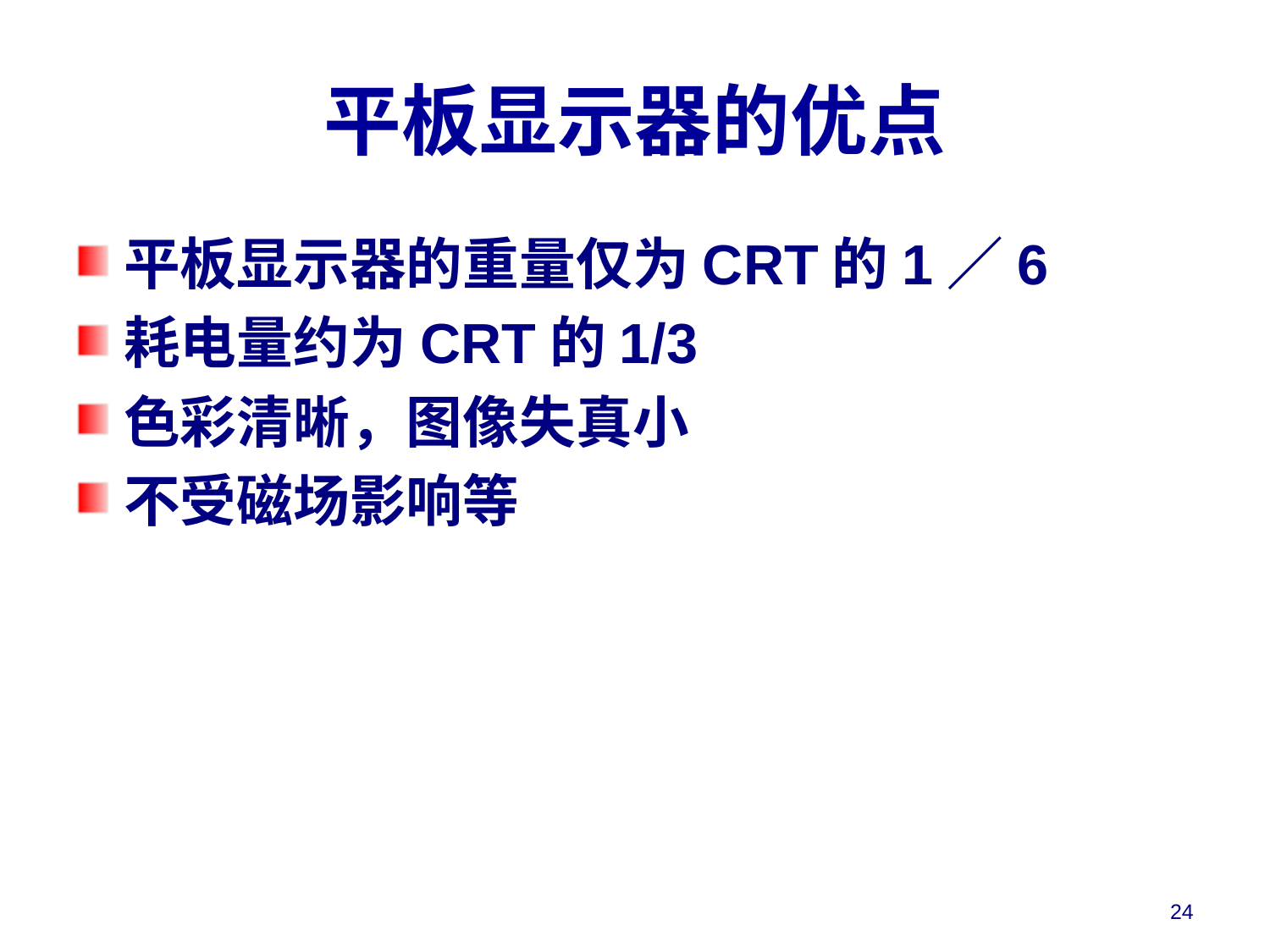

# 平板显示器的优点
平板显示器的重量仅为CRT的1／6
耗电量约为CRT的1/3
色彩清晰，图像失真小
不受磁场影响等
24